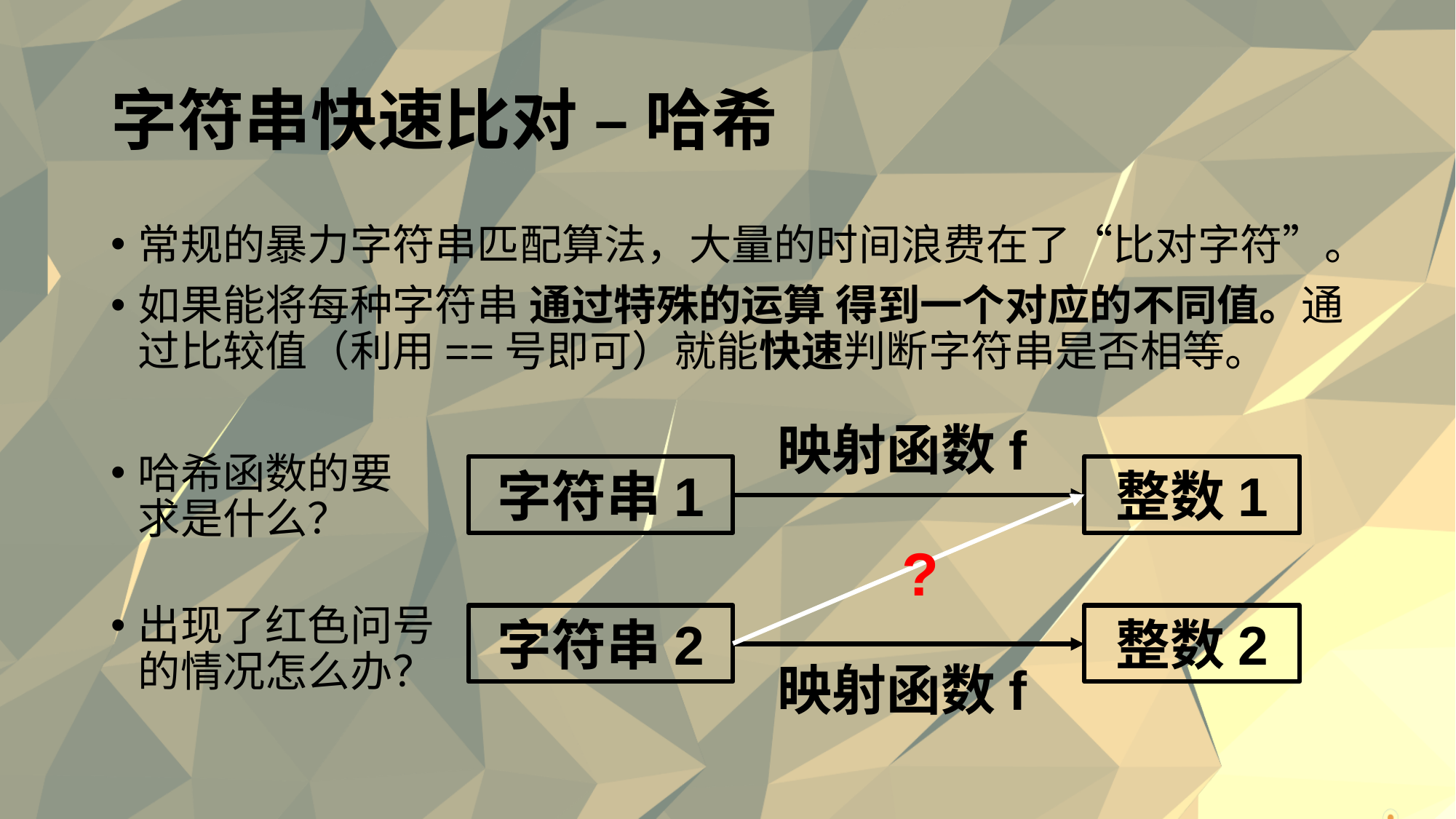

# 字符串快速比对 – 哈希
常规的暴力字符串匹配算法，大量的时间浪费在了“比对字符”。
如果能将每种字符串 通过特殊的运算 得到一个对应的不同值。通过比较值（利用==号即可）就能快速判断字符串是否相等。

哈希函数的要
求是什么？
出现了红色问号
的情况怎么办？

映射函数f
整数1
字符串1
?
整数2
字符串2
映射函数f